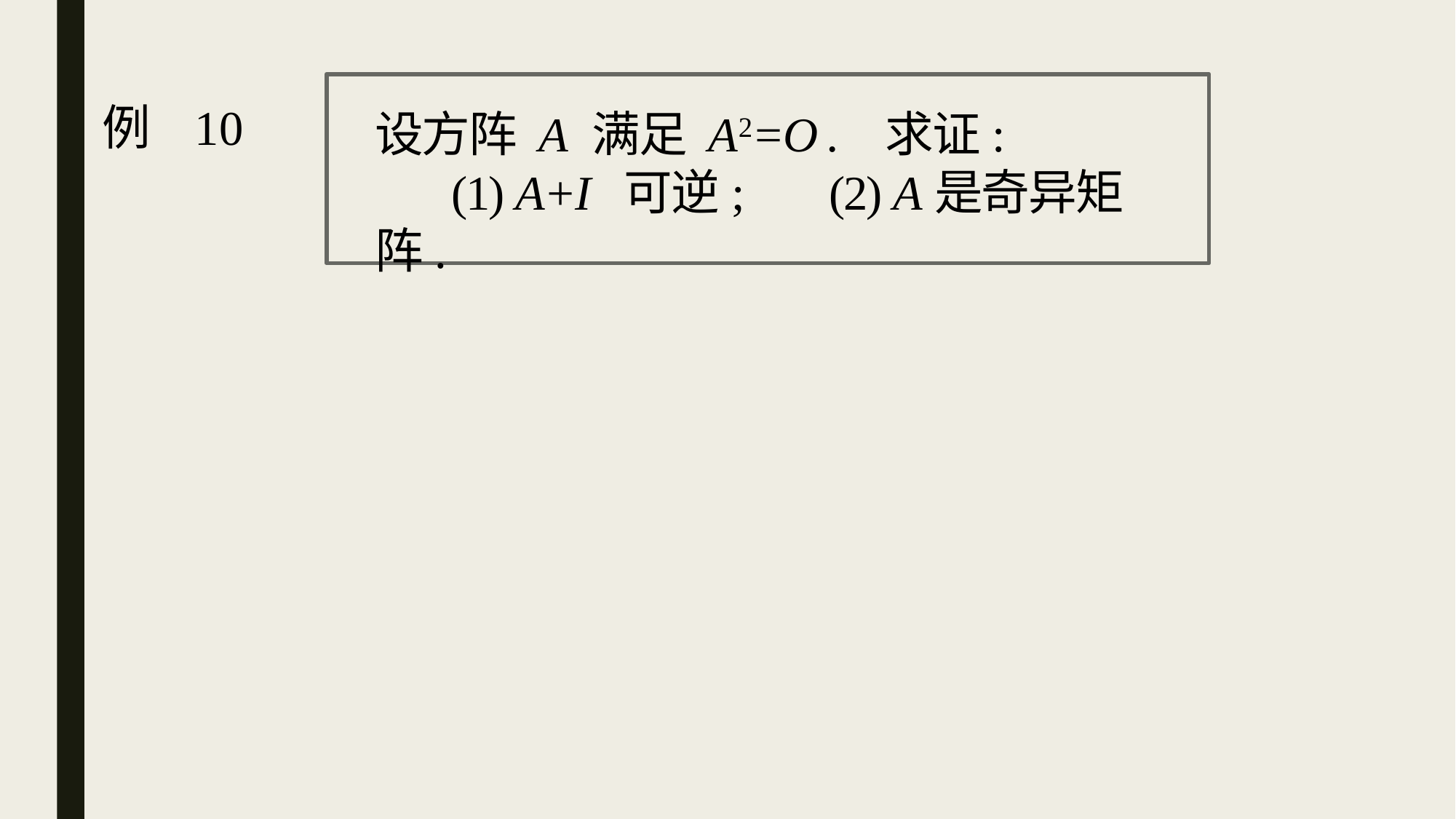

例   10
设方阵 A 满足 A2=O .   求证:
       (1) A+I  可逆;        (2) A是奇异矩阵.